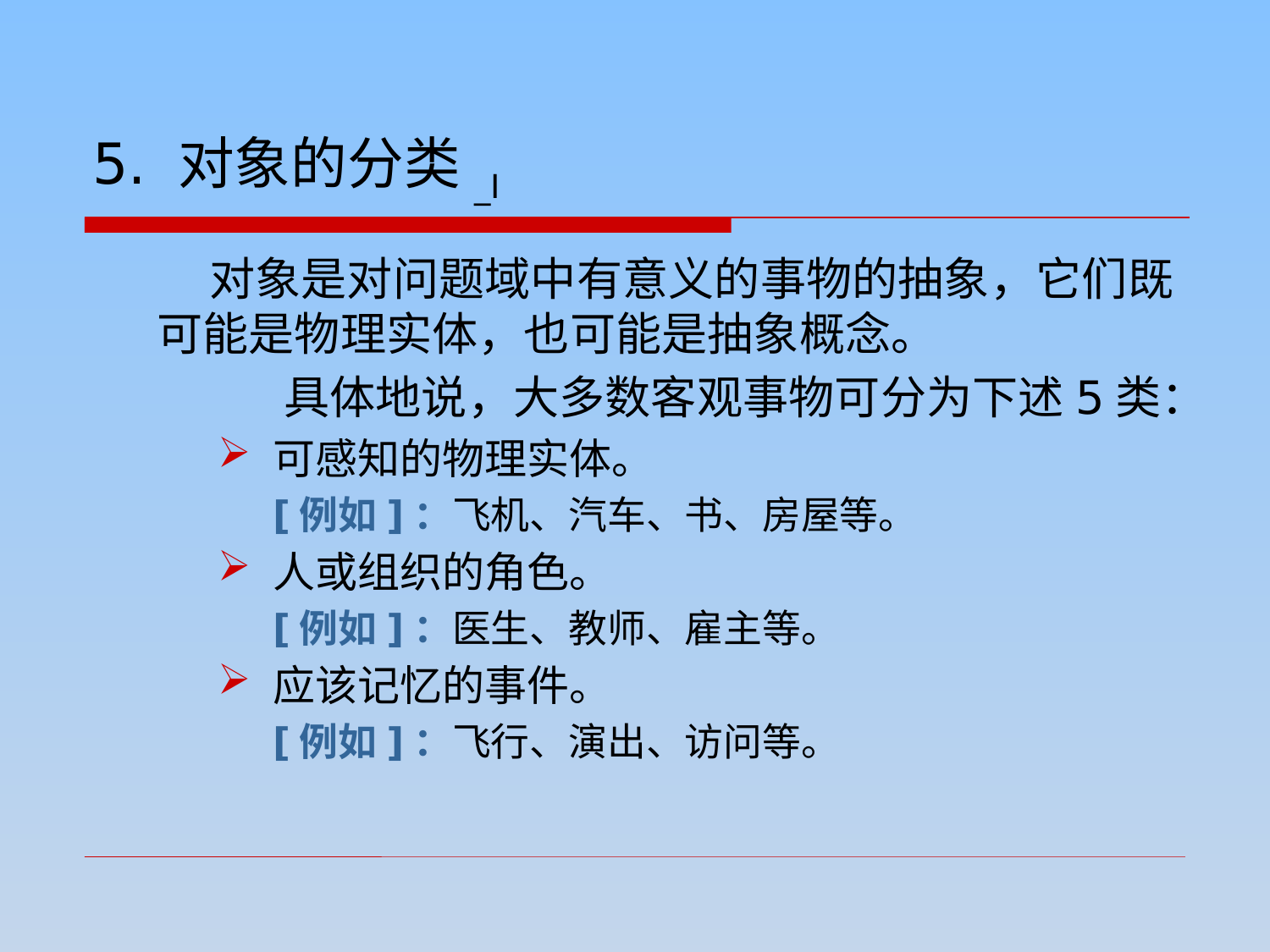

5. 对象的分类_I
	    对象是对问题域中有意义的事物的抽象，它们既可能是物理实体，也可能是抽象概念。
		具体地说，大多数客观事物可分为下述5类：
可感知的物理实体。
	[例如]：飞机、汽车、书、房屋等。
人或组织的角色。
	[例如]：医生、教师、雇主等。
应该记忆的事件。
	[例如]：飞行、演出、访问等。